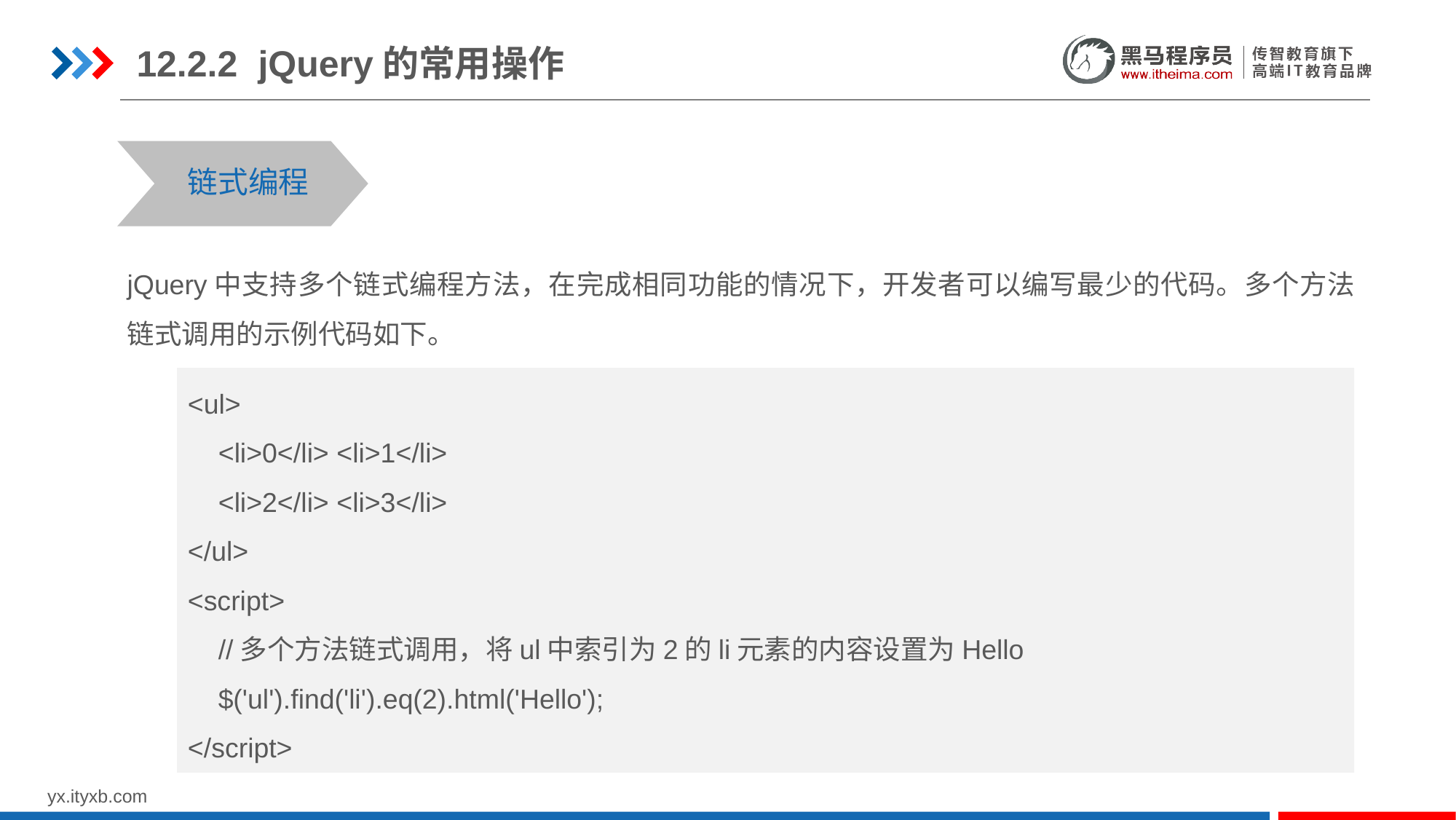

12.2.2  jQuery的常用操作

链式编程
jQuery中支持多个链式编程方法，在完成相同功能的情况下，开发者可以编写最少的代码。多个方法链式调用的示例代码如下。
<ul>
    <li>0</li> <li>1</li>
    <li>2</li> <li>3</li>
</ul>
<script>
    //多个方法链式调用，将ul中索引为2的li元素的内容设置为Hello
    $('ul').find('li').eq(2).html('Hello');
</script>